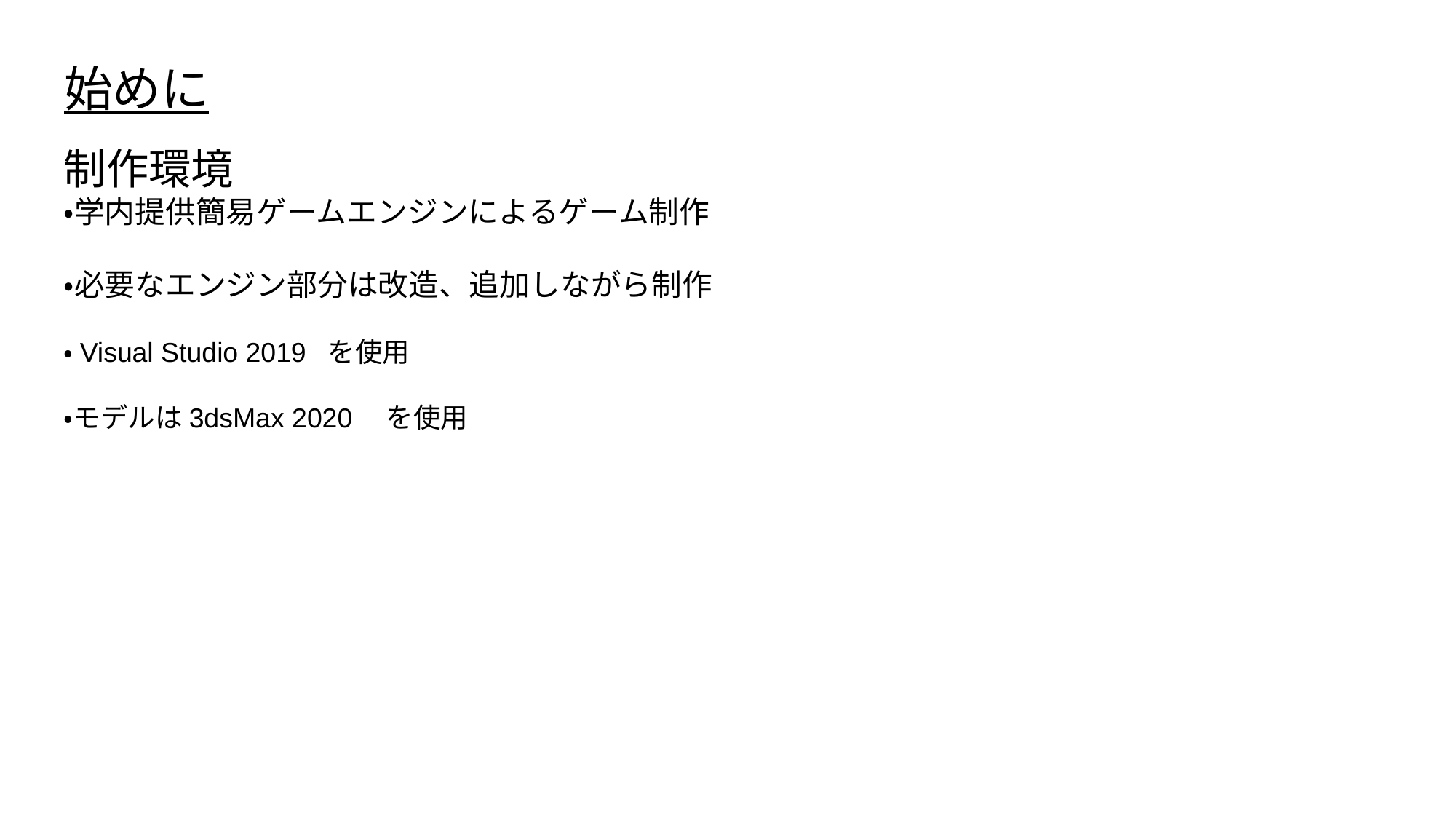

# 始めに
制作環境
・学内提供簡易ゲームエンジンによるゲーム制作

・必要なエンジン部分は改造、追加しながら制作

・Visual Studio 2019  を使用

・モデルは3dsMax 2020　を使用